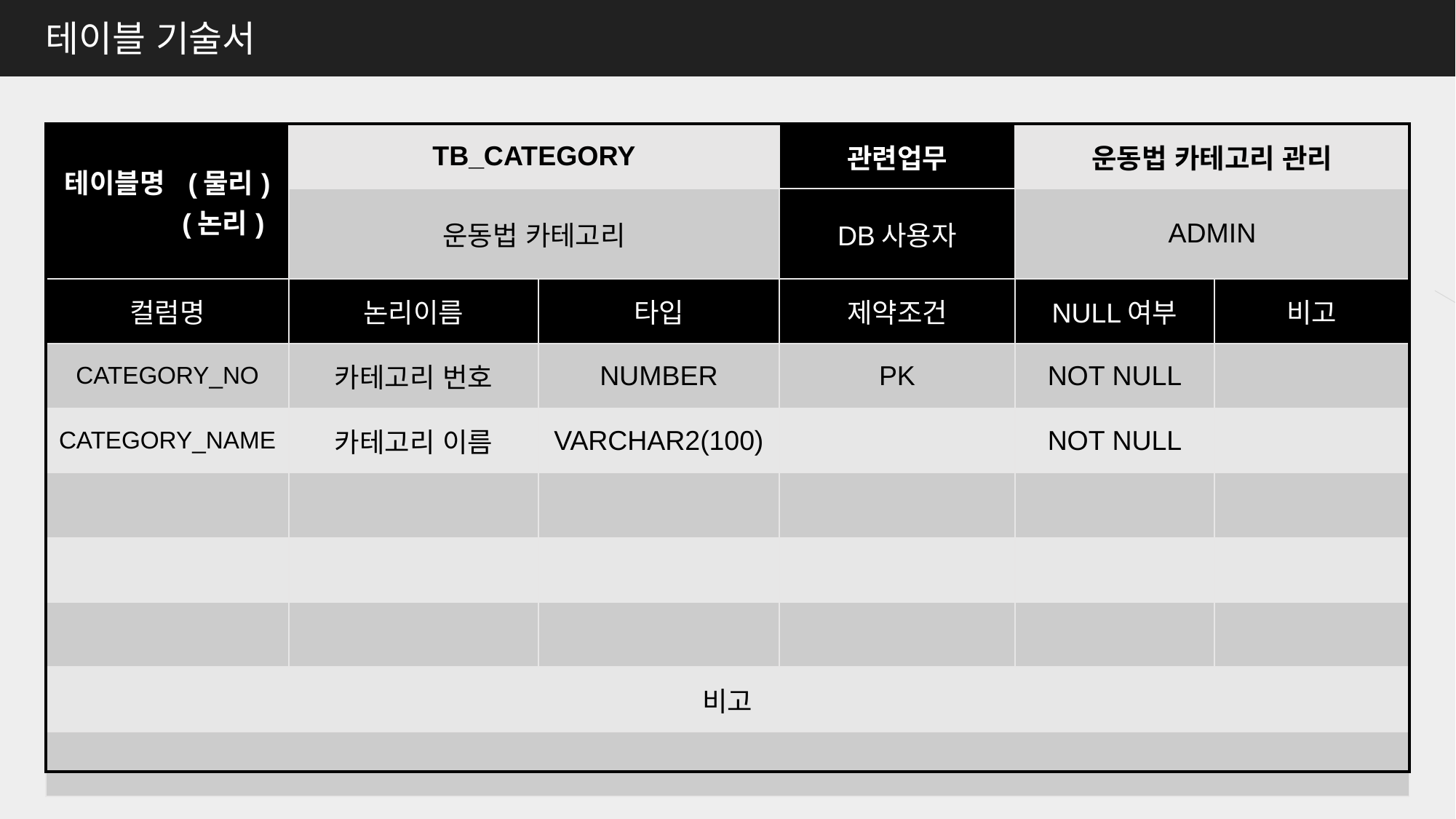

테이블 기술서

| 테이블명 (물리) 　(논리) | TB\_CATEGORY |  | 관련업무 | 운동법 카테고리 관리 |  |
| --- | --- | --- | --- | --- | --- |
|  | 운동법 카테고리 |  | DB사용자 | ADMIN |  |
| 컬럼명 | 논리이름 | 타입 | 제약조건 | NULL여부 | 비고 |
| CATEGORY\_NO | 카테고리 번호 | NUMBER | PK | NOT NULL |  |
| CATEGORY\_NAME | 카테고리 이름 | VARCHAR2(100) |  | NOT NULL |  |
|  |  |  |  |  |  |
|  |  |  |  |  |  |
|  |  |  |  |  |  |
| 비고 |  |  |  |  |  |
|  |  |  |  |  |  |